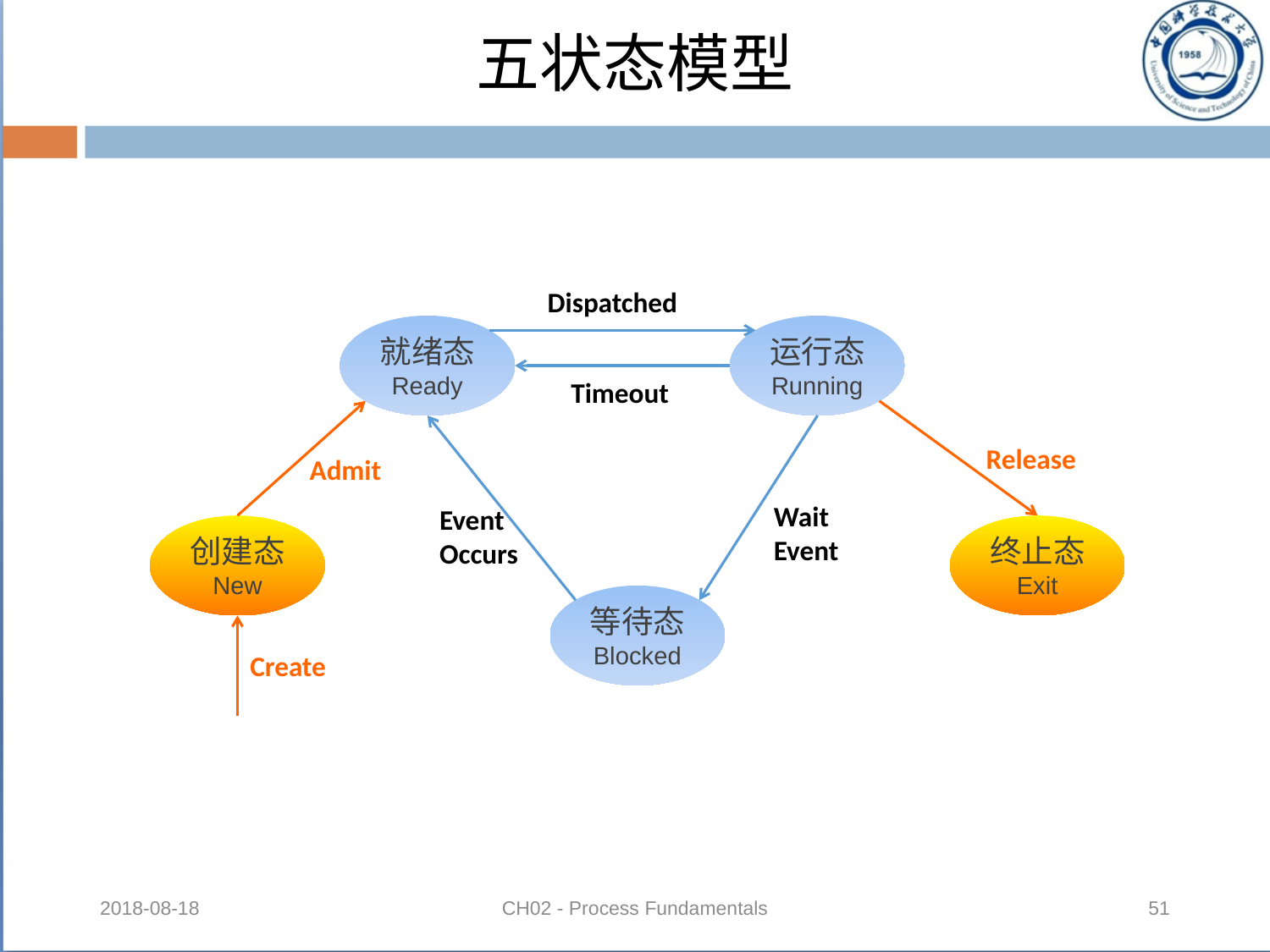

# 五状态模型
Dispatched
就绪态
Ready
运行态
Running
Timeout
Release
Admit
Wait Event
Event
Occurs
创建态
New
终止态
Exit
等待态
Blocked
Create
2018-08-18
CH02 - Process Fundamentals
51